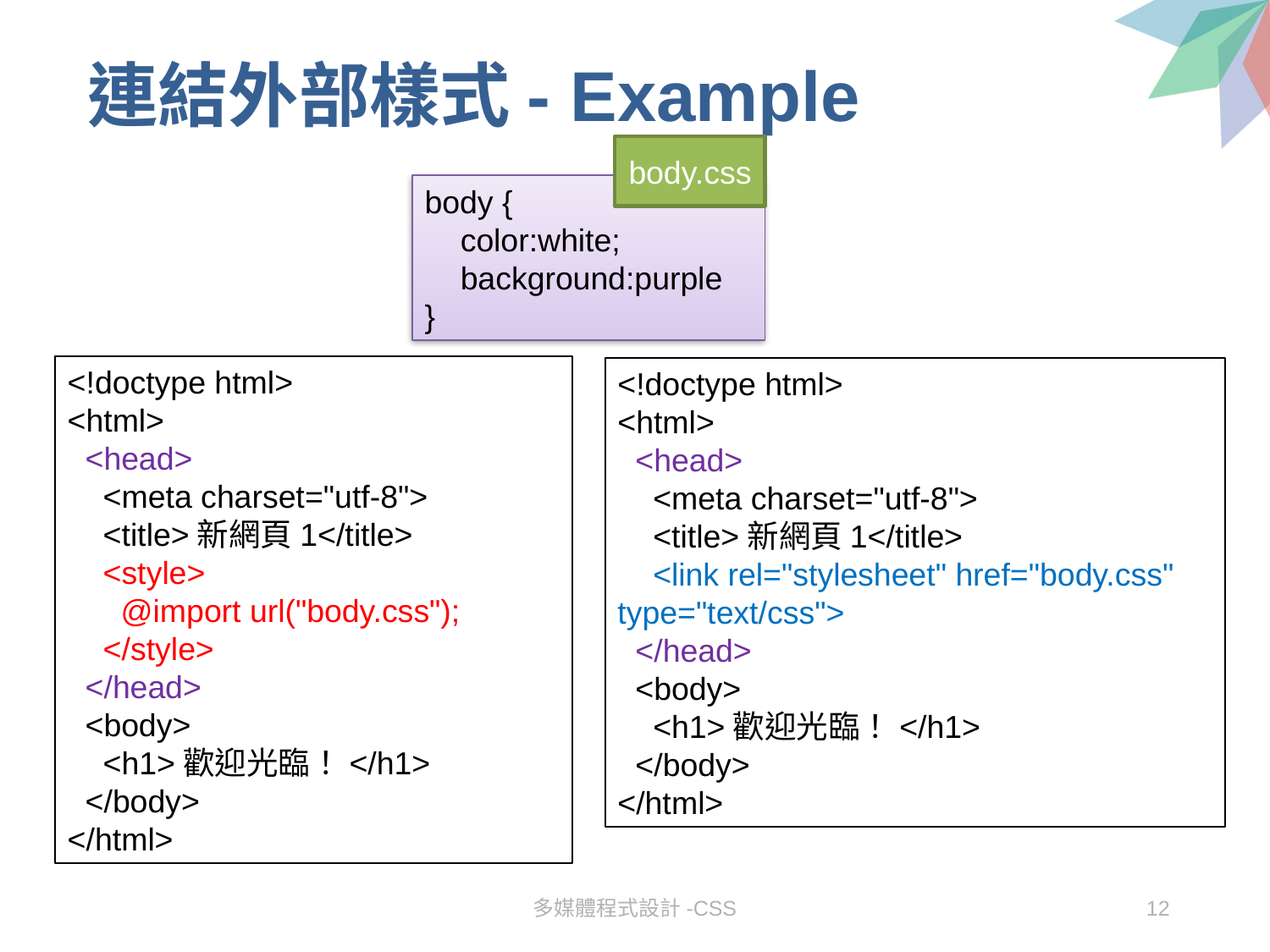

# 連結外部樣式- Example
body.css
body {
    color:white;
    background:purple
}
<!doctype html>
<html>
  <head>
    <meta charset="utf-8">
    <title>新網頁1</title>
    <style>
      @import url("body.css");
    </style>
  </head>
  <body>
    <h1>歡迎光臨！</h1>
  </body>
</html>
<!doctype html>
<html>
  <head>
    <meta charset="utf-8">
    <title>新網頁1</title>
    <link rel="stylesheet" href="body.css" type="text/css">
  </head>
  <body>
    <h1>歡迎光臨！</h1>
  </body>
</html>
多媒體程式設計-CSS
12